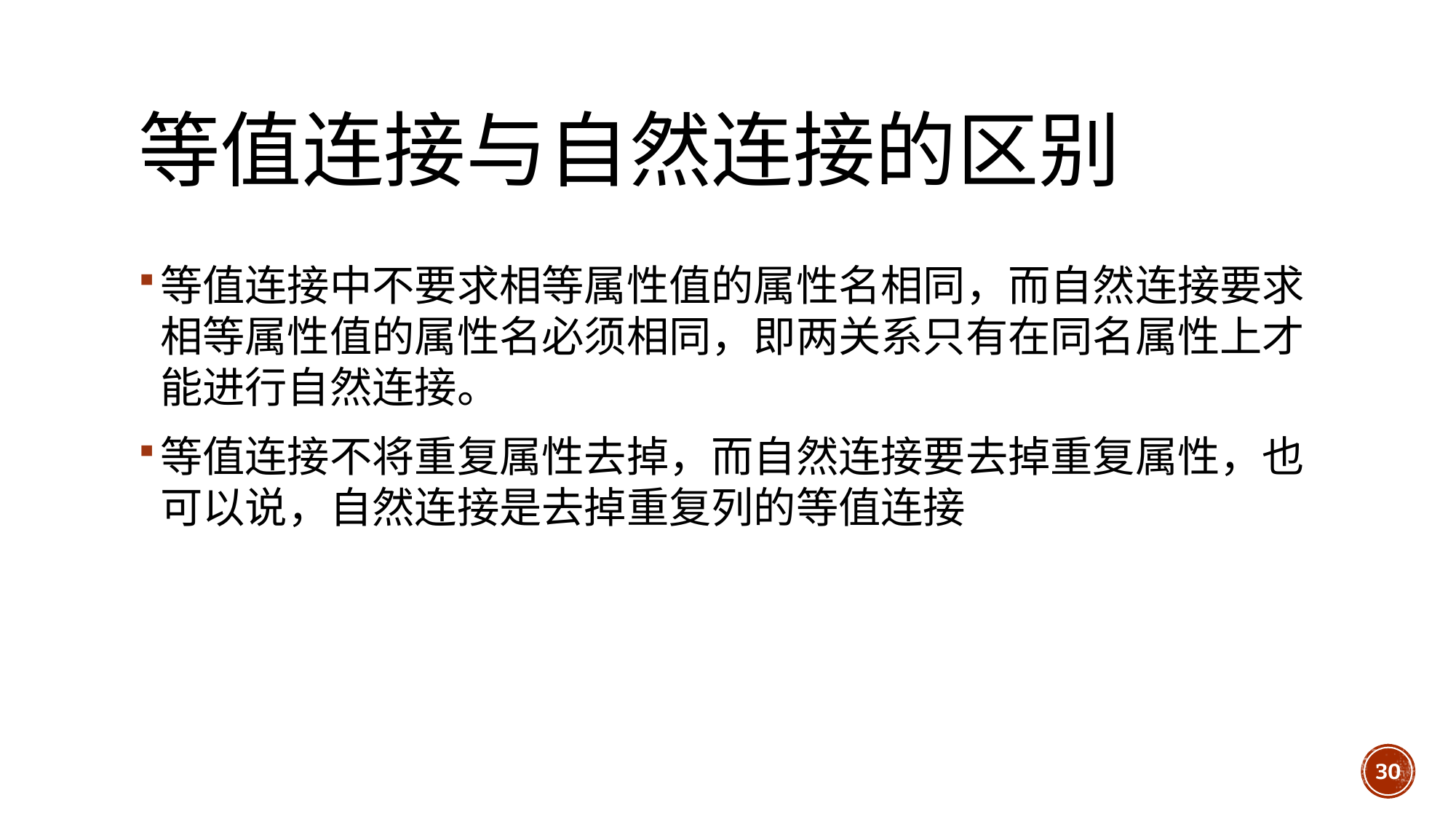

# 等值连接与自然连接的区别
等值连接中不要求相等属性值的属性名相同，而自然连接要求相等属性值的属性名必须相同，即两关系只有在同名属性上才能进行自然连接。
等值连接不将重复属性去掉，而自然连接要去掉重复属性，也可以说，自然连接是去掉重复列的等值连接

30